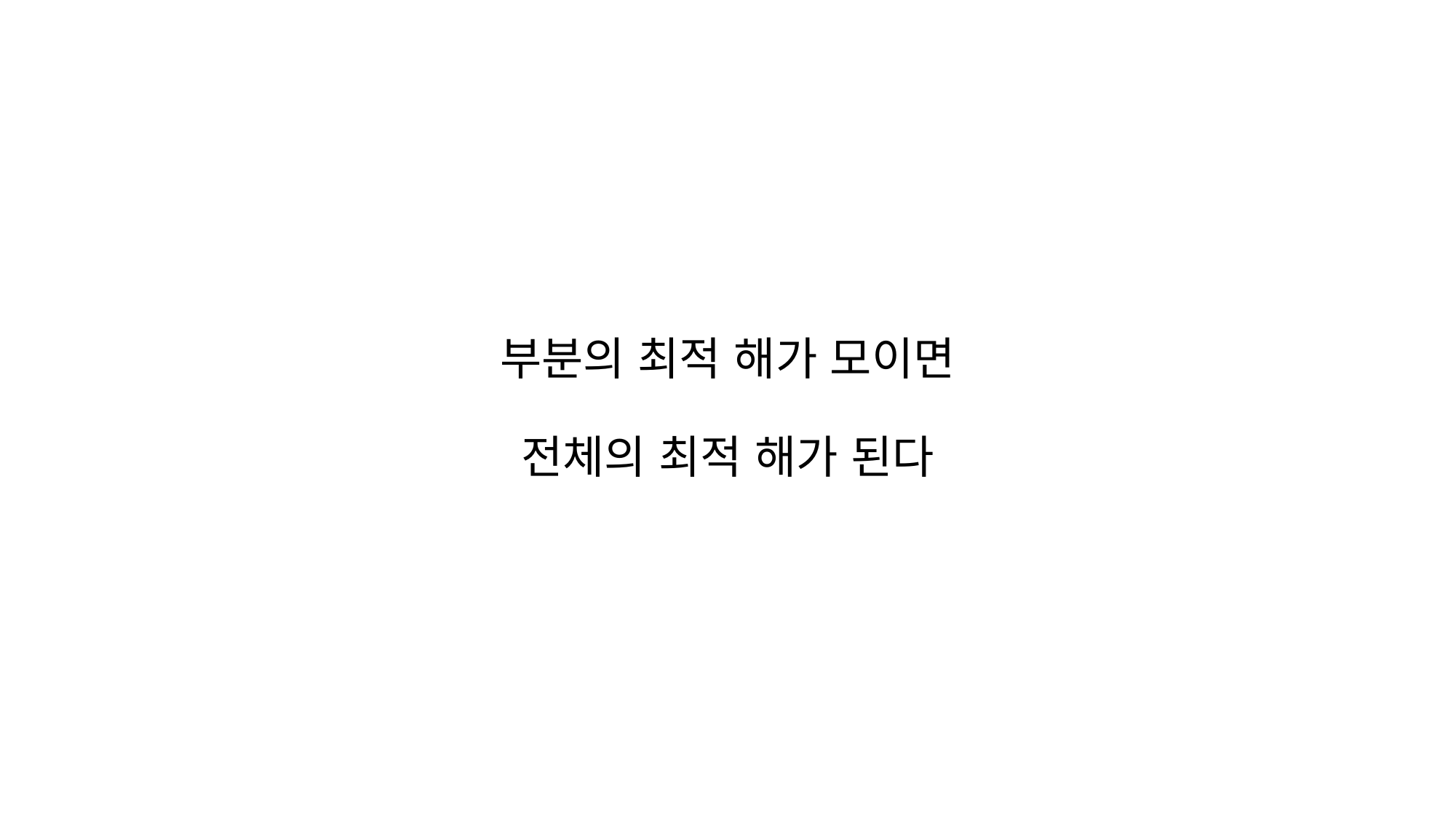

# 부분의 최적 해가 모이면 전체의 최적 해가 된다